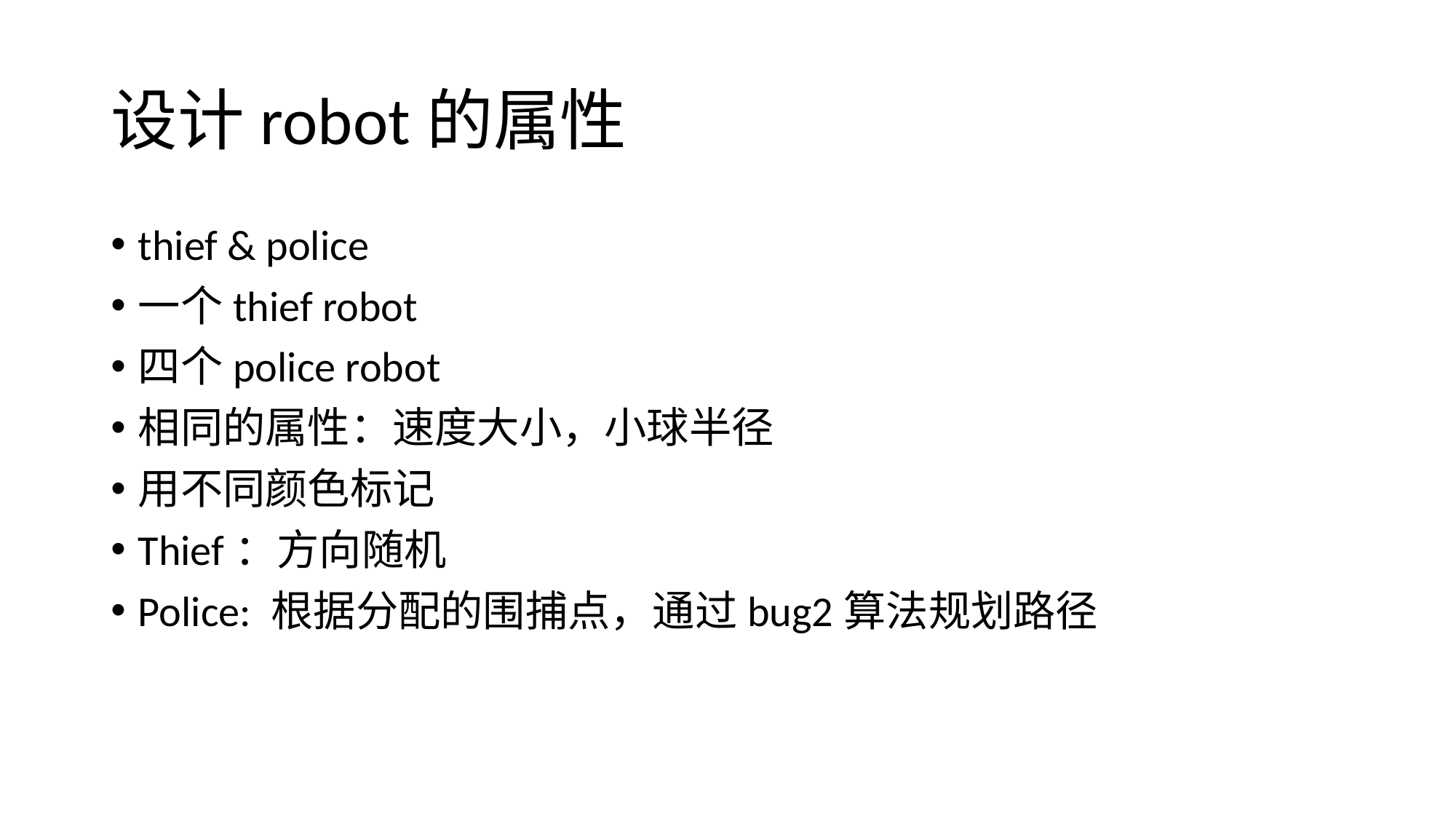

# 设计robot的属性
thief & police
一个thief robot
四个police robot
相同的属性：速度大小，小球半径
用不同颜色标记
Thief：方向随机
Police: 根据分配的围捕点，通过bug2算法规划路径